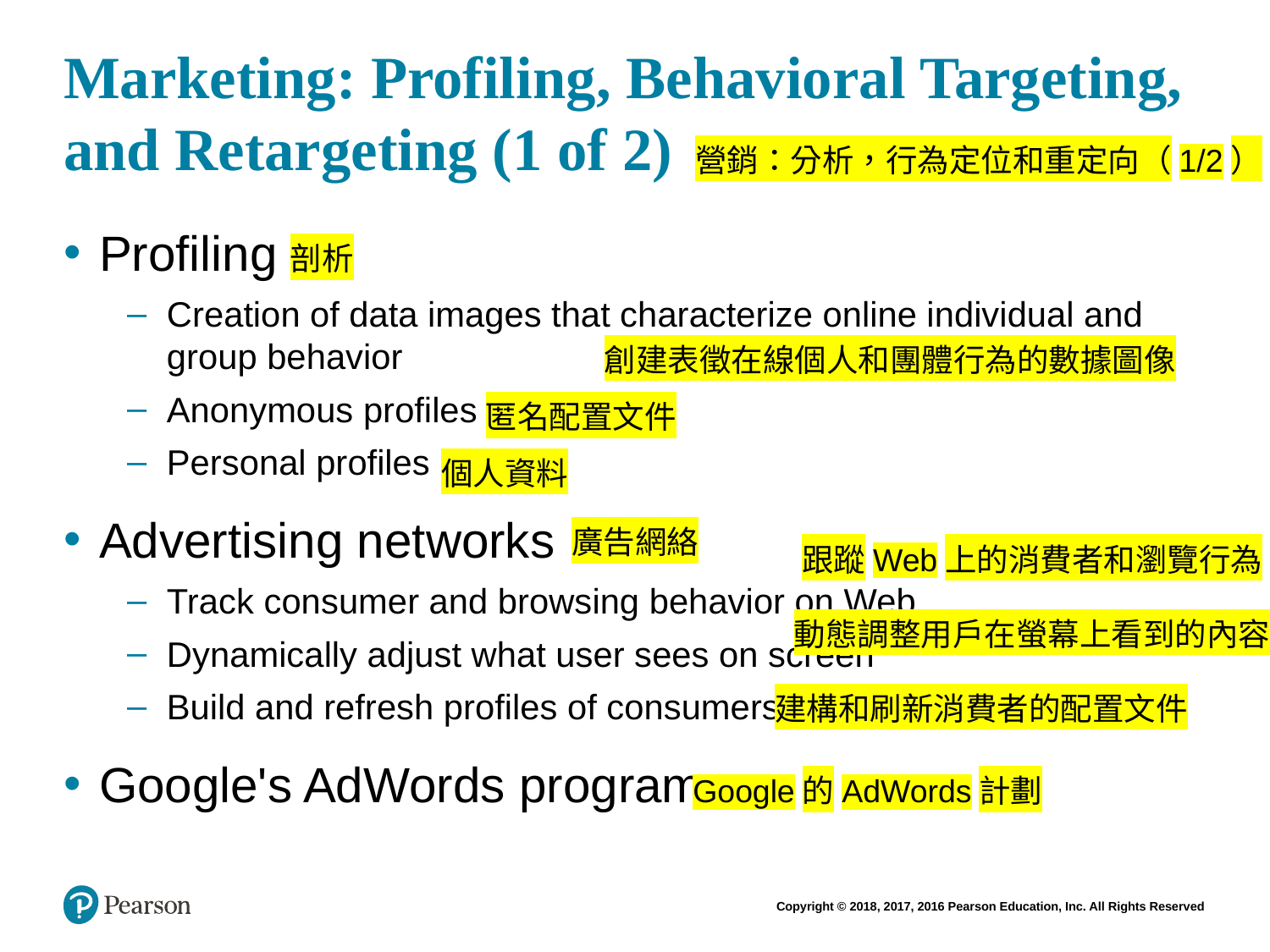

# Marketing: Profiling, Behavioral Targeting, and Retargeting (1 of 2)
營銷：分析，行為定位和重定向（1/2）
Profiling
Creation of data images that characterize online individual and group behavior
Anonymous profiles
Personal profiles
Advertising networks
Track consumer and browsing behavior on Web
Dynamically adjust what user sees on screen
Build and refresh profiles of consumers
Google's AdWords program
剖析
創建表徵在線個人和團體行為的數據圖像
匿名配置文件
個人資料
廣告網絡
跟蹤Web上的消費者和瀏覽行為
動態調整用戶在螢幕上看到的內容
建構和刷新消費者的配置文件
Google的AdWords計劃